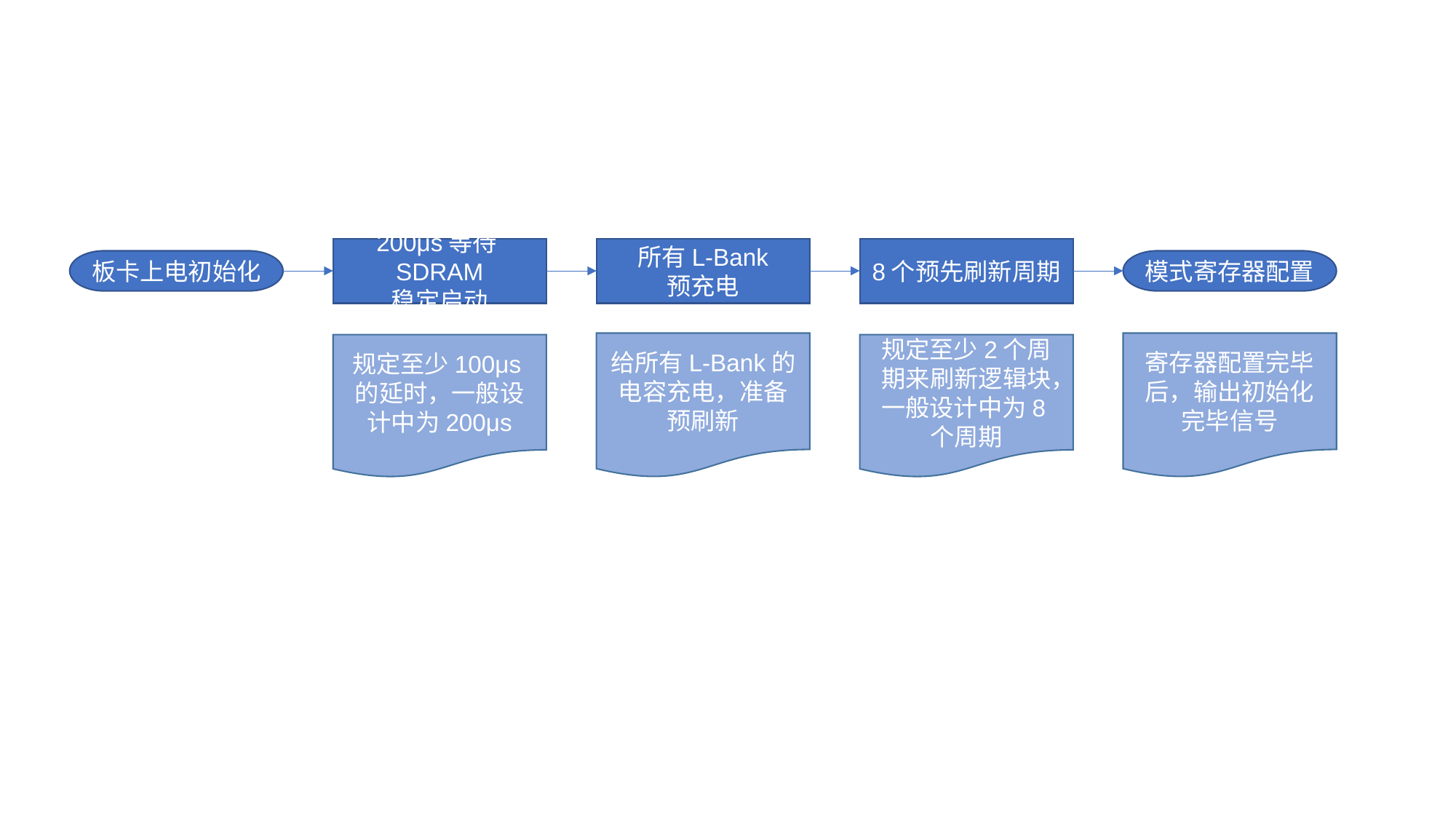

200μs等待SDRAM
稳定启动
所有L-Bank
预充电
8个预先刷新周期
板卡上电初始化
模式寄存器配置
给所有L-Bank的电容充电，准备预刷新
寄存器配置完毕后，输出初始化完毕信号
规定至少100μs的延时，一般设计中为200μs
规定至少2个周期来刷新逻辑块，一般设计中为8个周期